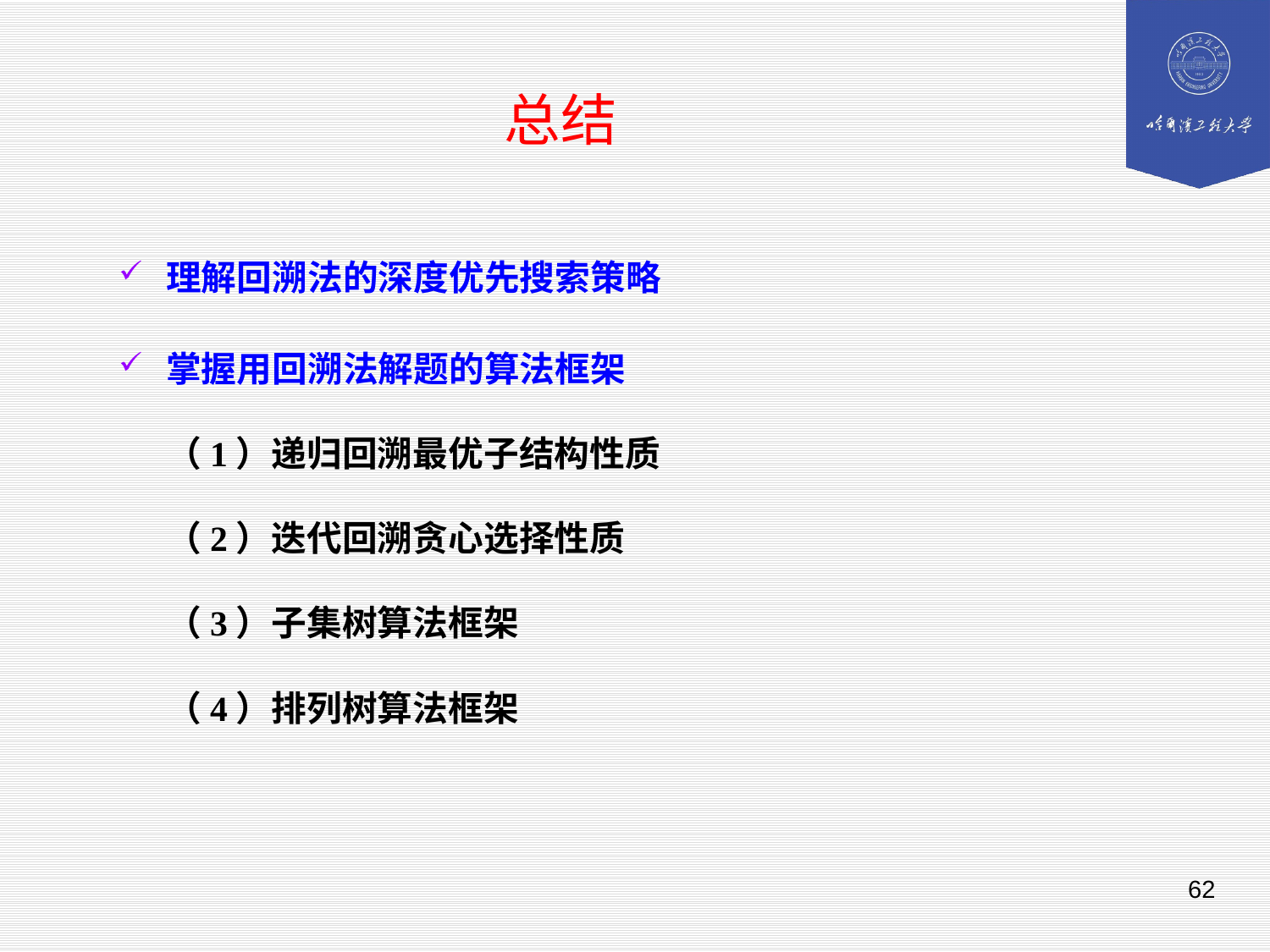

总结
理解回溯法的深度优先搜索策略
掌握用回溯法解题的算法框架
（1）递归回溯最优子结构性质
（2）迭代回溯贪心选择性质
（3）子集树算法框架
（4）排列树算法框架
62